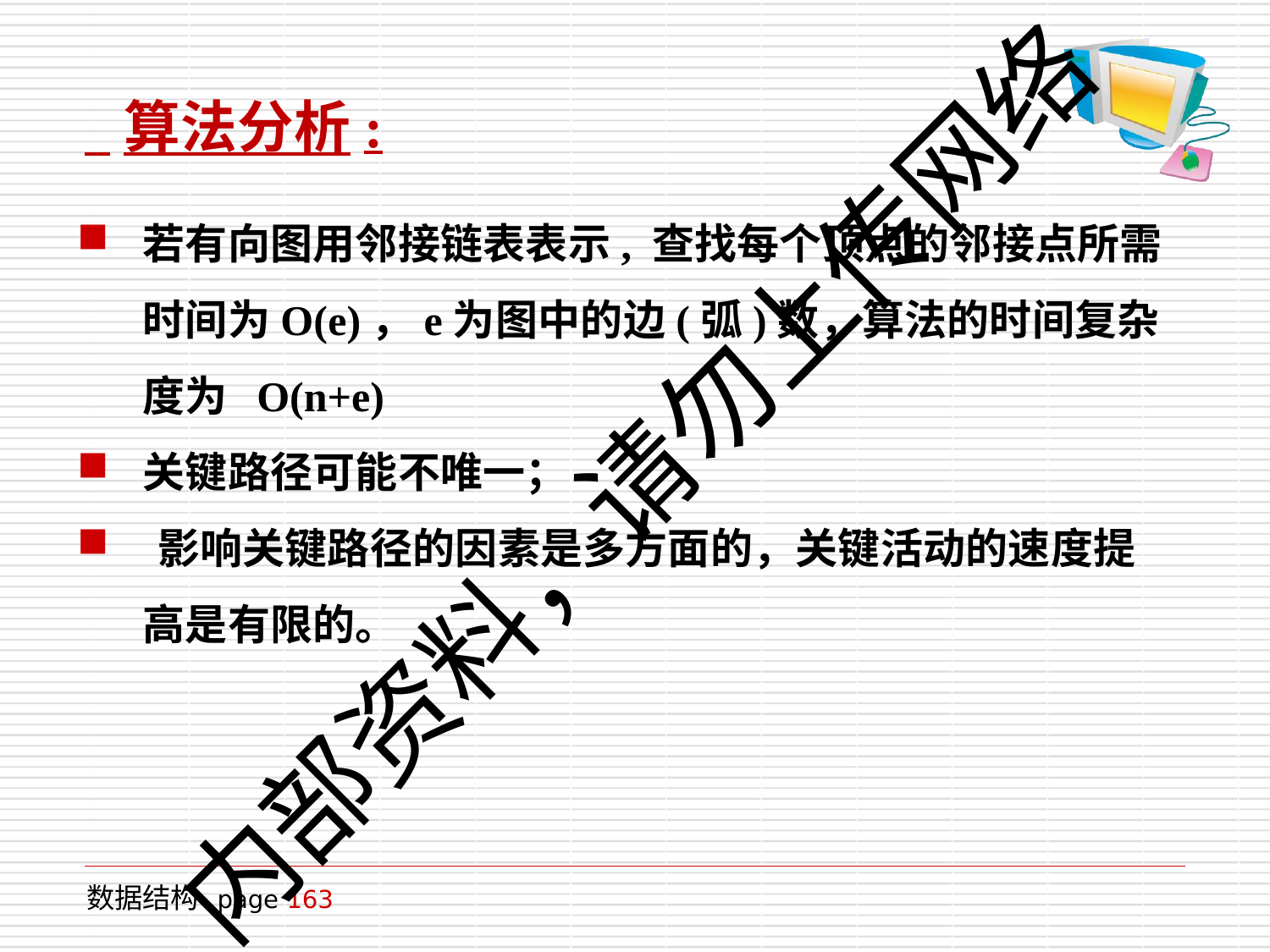

# 算法分析:
若有向图用邻接链表表示, 查找每个顶点的邻接点所需 时间为O(e)，e为图中的边(弧)数，算法的时间复杂度为  O(n+e)
关键路径可能不唯一；
影响关键路径的因素是多方面的，关键活动的速度提
高是有限的。
内部资料，请勿上传网络

数据结构 page 163